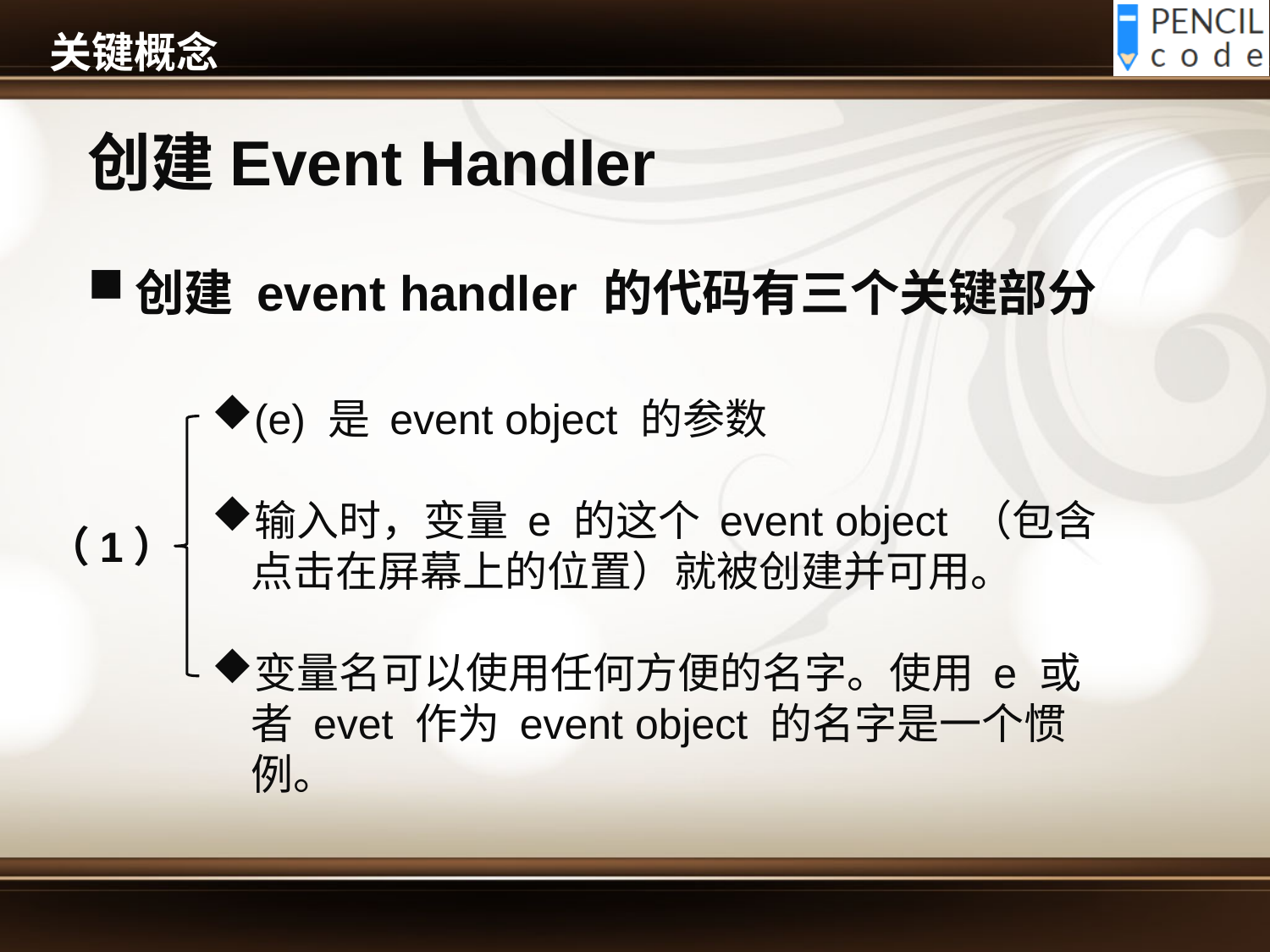

# 关键概念
创建Event Handler
创建 event handler 的代码有三个关键部分
(e) 是 event object 的参数

输入时，变量 e 的这个 event object （包含点击在屏幕上的位置）就被创建并可用。

变量名可以使用任何方便的名字。使用 e 或者 evet 作为 event object 的名字是一个惯例。

（1）